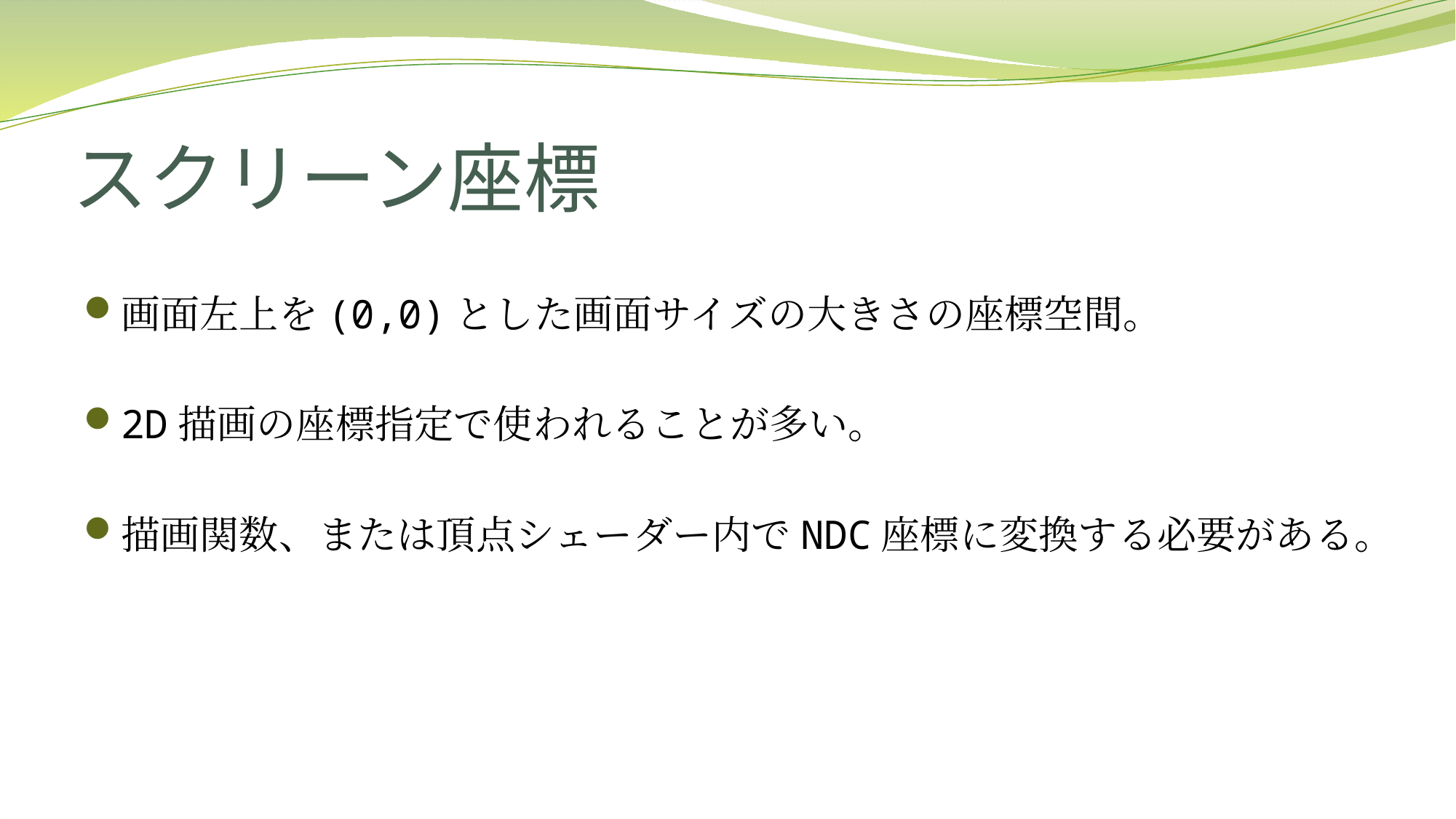

# スクリーン座標

画面左上を(0,0)とした画面サイズの大きさの座標空間。

2D描画の座標指定で使われることが多い。

描画関数、または頂点シェーダー内でNDC座標に変換する必要がある。